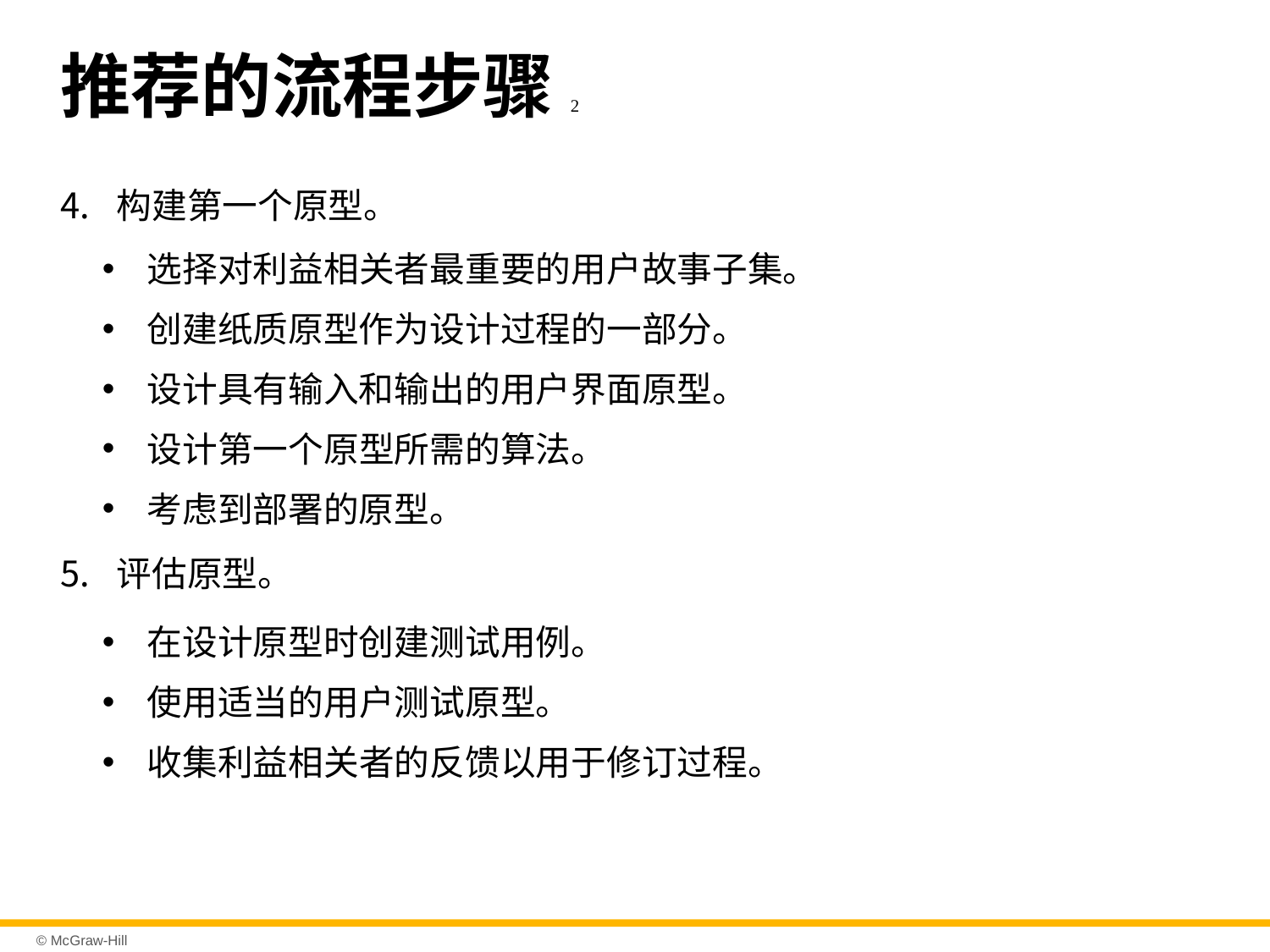

# 推荐的流程步骤2
构建第一个原型。
选择对利益相关者最重要的用户故事子集。
创建纸质原型作为设计过程的一部分。
设计具有输入和输出的用户界面原型。
设计第一个原型所需的算法。
考虑到部署的原型。
评估原型。
在设计原型时创建测试用例。
使用适当的用户测试原型。
收集利益相关者的反馈以用于修订过程。
19